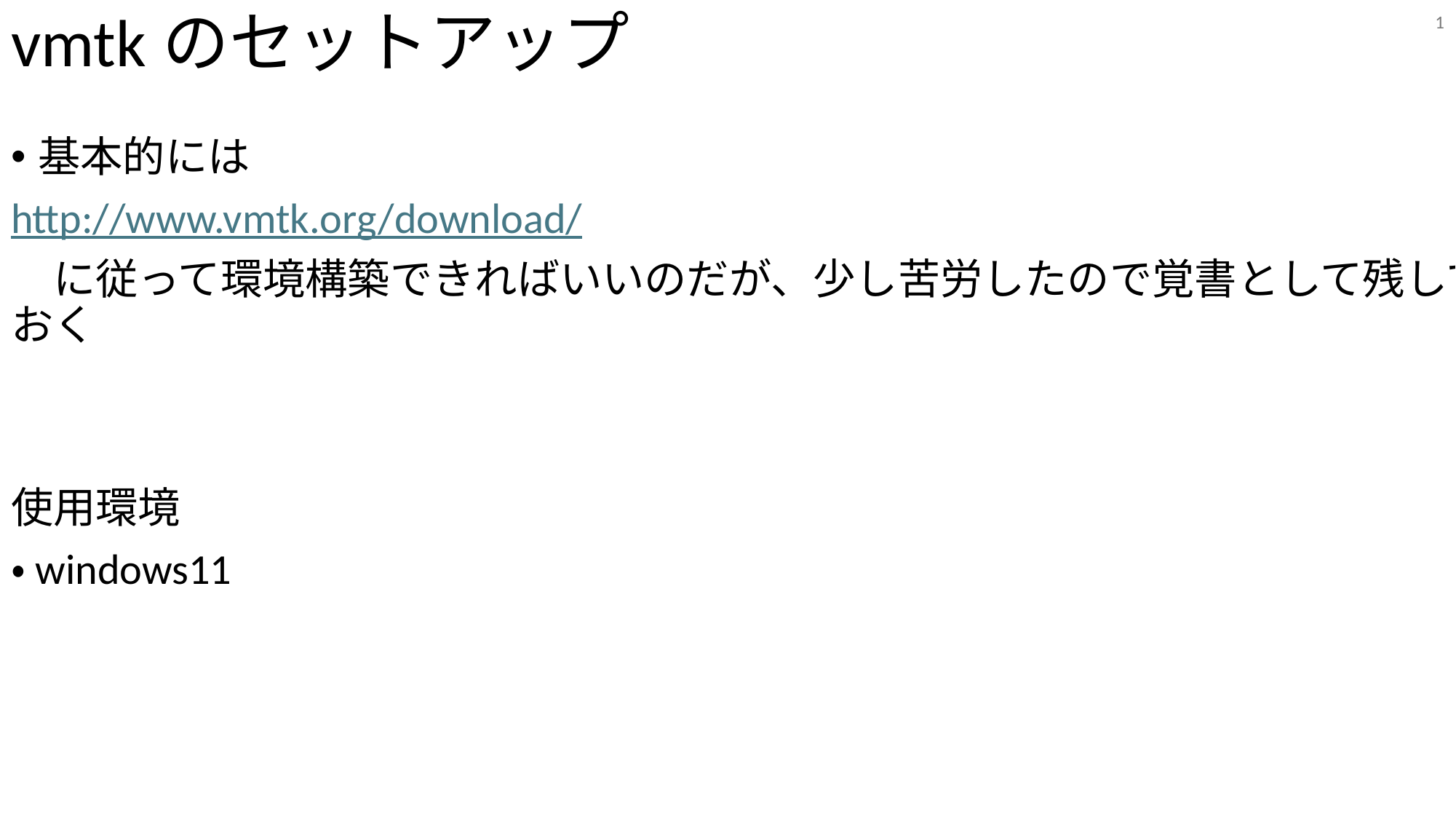

1
# vmtkのセットアップ
基本的には
http://www.vmtk.org/download/
　に従って環境構築できればいいのだが、少し苦労したので覚書として残しておく

使用環境
・windows11